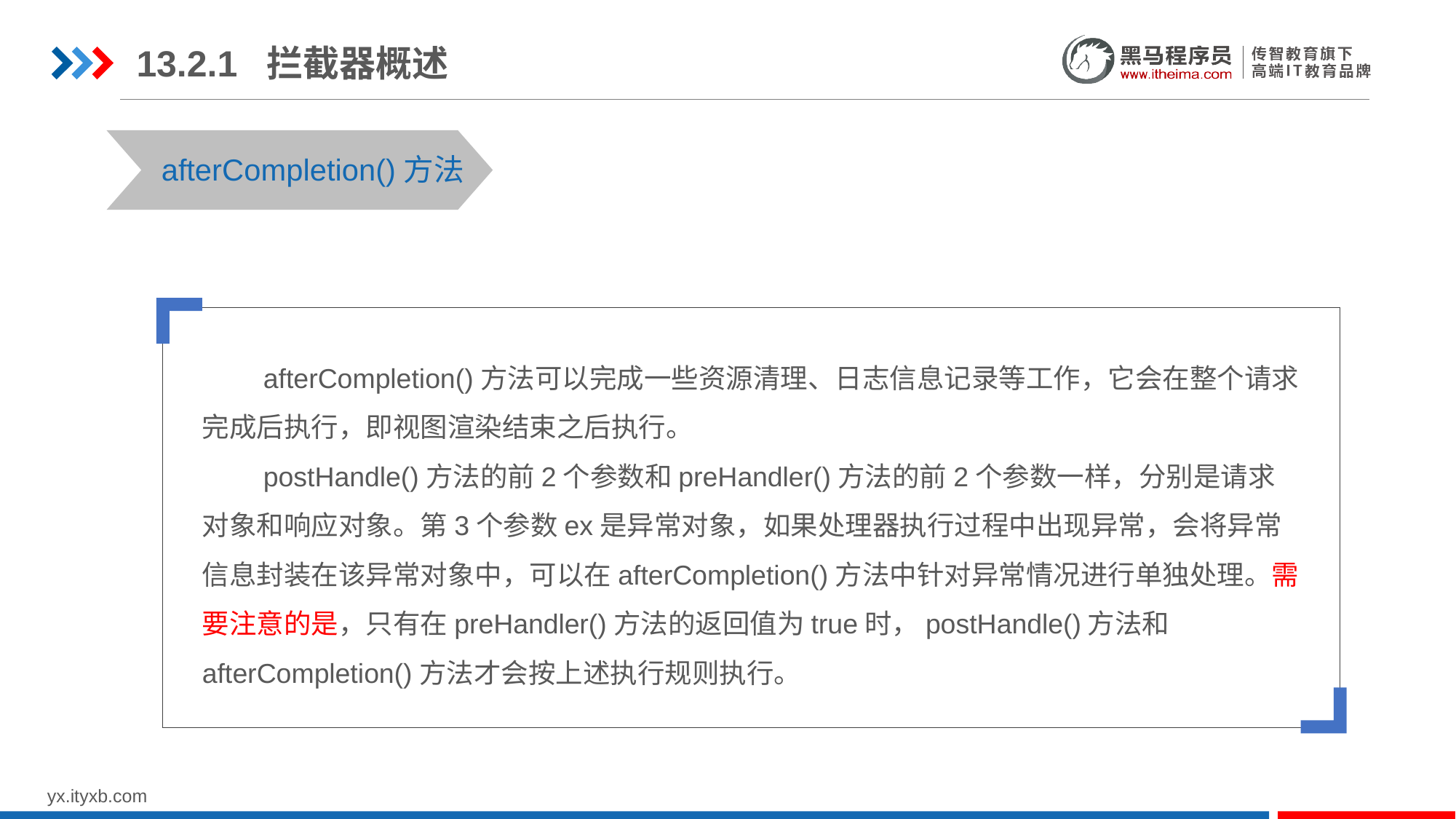

13.2.1  拦截器概述

afterCompletion()方法

        afterCompletion()方法可以完成一些资源清理、日志信息记录等工作，它会在整个请求完成后执行，即视图渲染结束之后执行。
        postHandle()方法的前2个参数和preHandler()方法的前2个参数一样，分别是请求对象和响应对象。第3个参数ex是异常对象，如果处理器执行过程中出现异常，会将异常信息封装在该异常对象中，可以在afterCompletion()方法中针对异常情况进行单独处理。需要注意的是，只有在preHandler()方法的返回值为true时，postHandle()方法和afterCompletion()方法才会按上述执行规则执行。